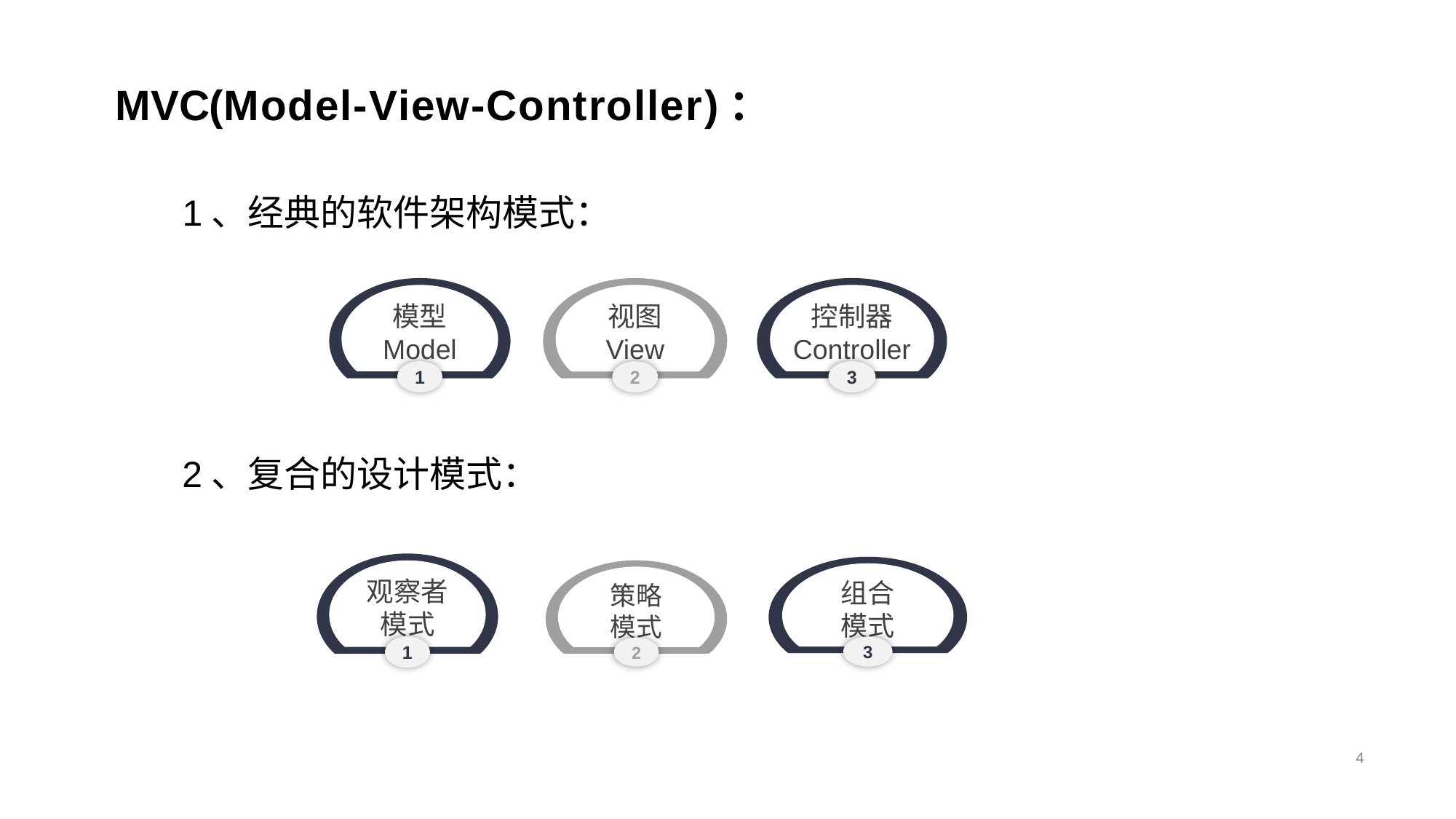

MVC(Model-View-Controller)：
1、经典的软件架构模式：

模型
Model
1

视图
View
2

控制器
Controller
3
2、复合的设计模式：

观察者
模式
1

组合
模式
3

策略
模式
2
4